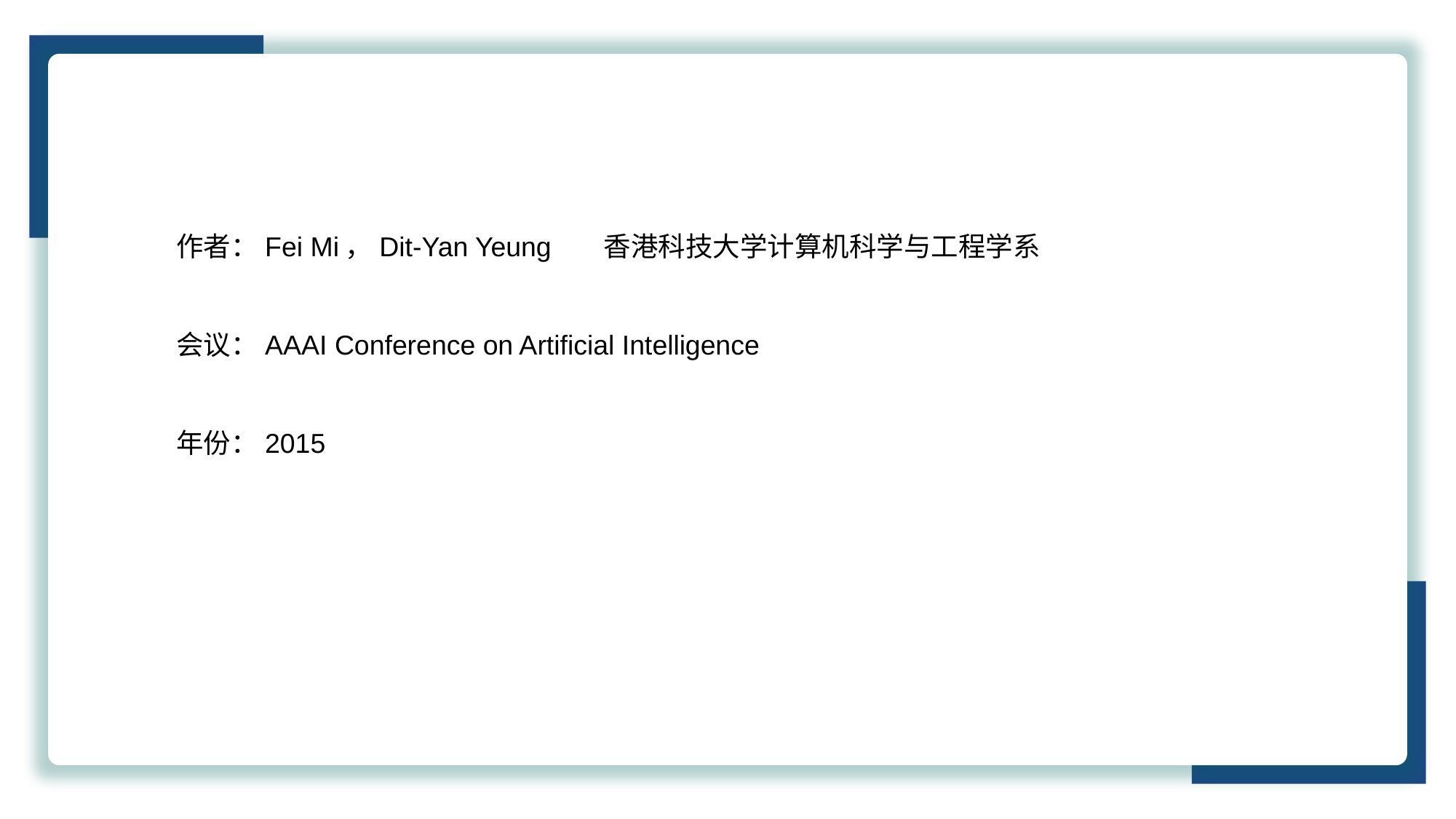

作者：Fei Mi，Dit-Yan Yeung      香港科技大学计算机科学与工程学系

会议：AAAI Conference on Artificial Intelligence

年份：2015